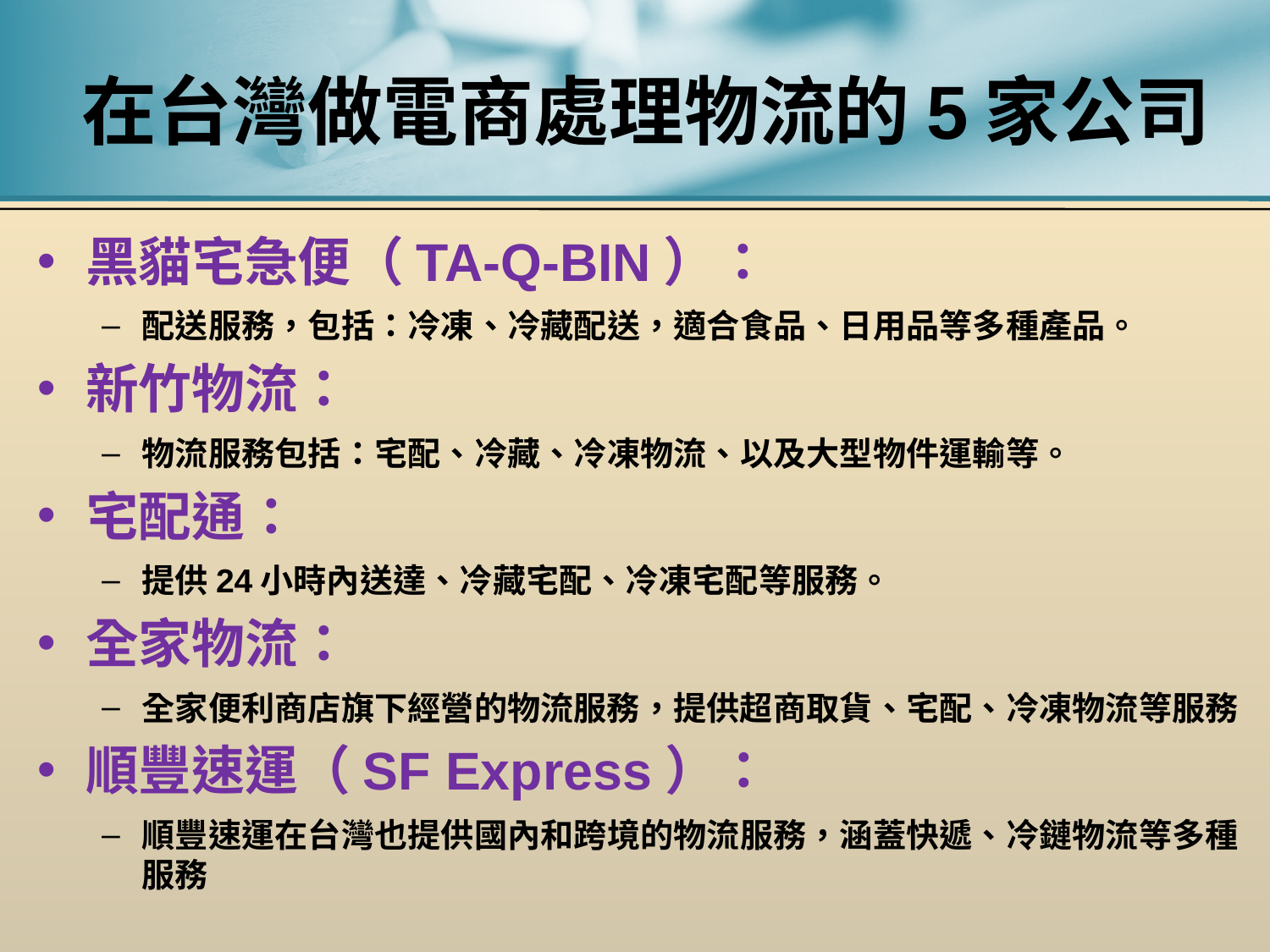

# 在台灣做電商處理物流的5家公司
黑貓宅急便（TA-Q-BIN）：
配送服務，包括：冷凍、冷藏配送，適合食品、日用品等多種產品。
新竹物流：
物流服務包括：宅配、冷藏、冷凍物流、以及大型物件運輸等。
宅配通：
提供24小時內送達、冷藏宅配、冷凍宅配等服務。
全家物流：
全家便利商店旗下經營的物流服務，提供超商取貨、宅配、冷凍物流等服務
順豐速運（SF Express）：
順豐速運在台灣也提供國內和跨境的物流服務，涵蓋快遞、冷鏈物流等多種服務